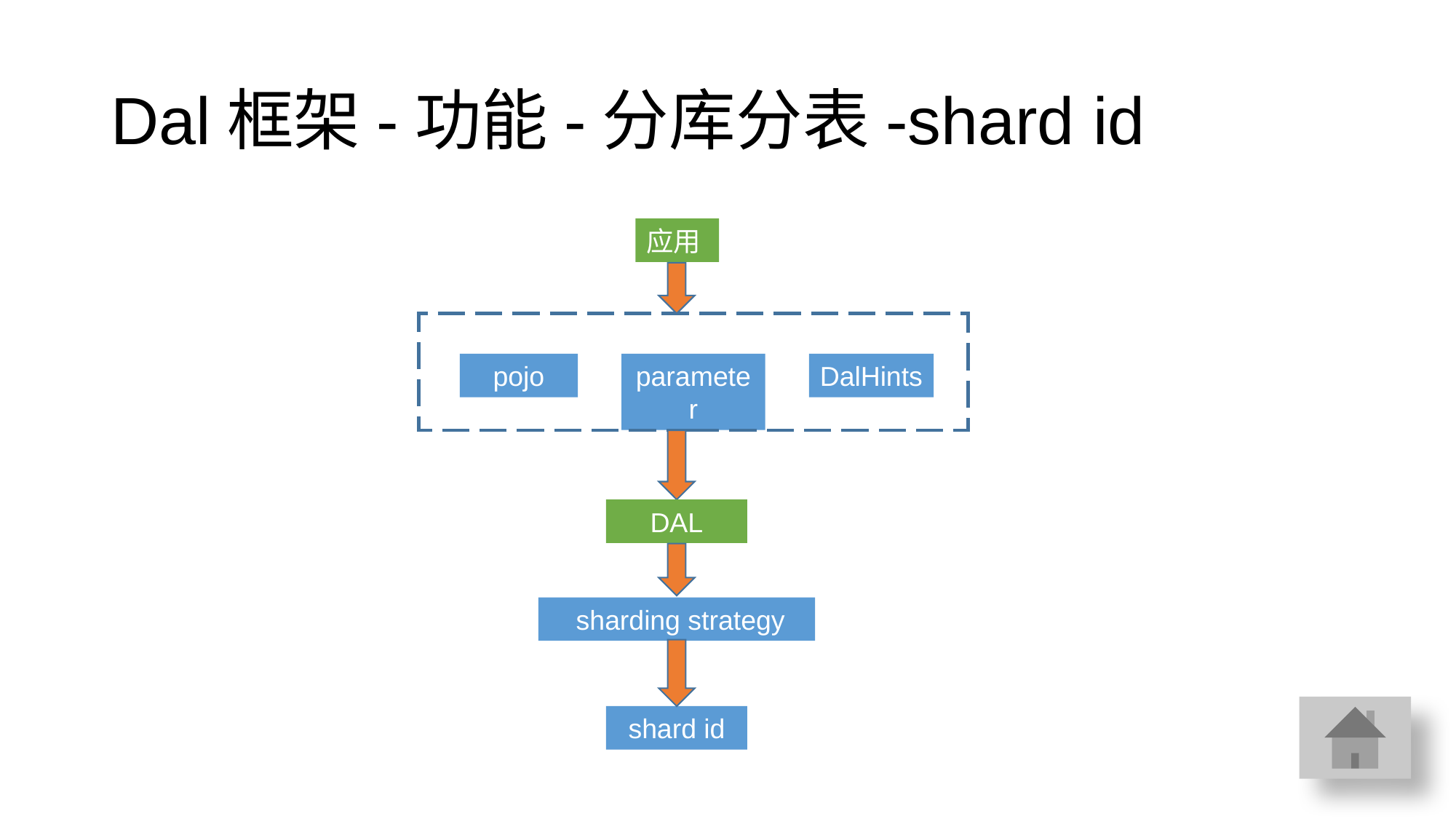

# Dal框架-功能-分库分表-shard id
应用

pojo
parameter
DalHints

 sharding strategy

shard id
DAL